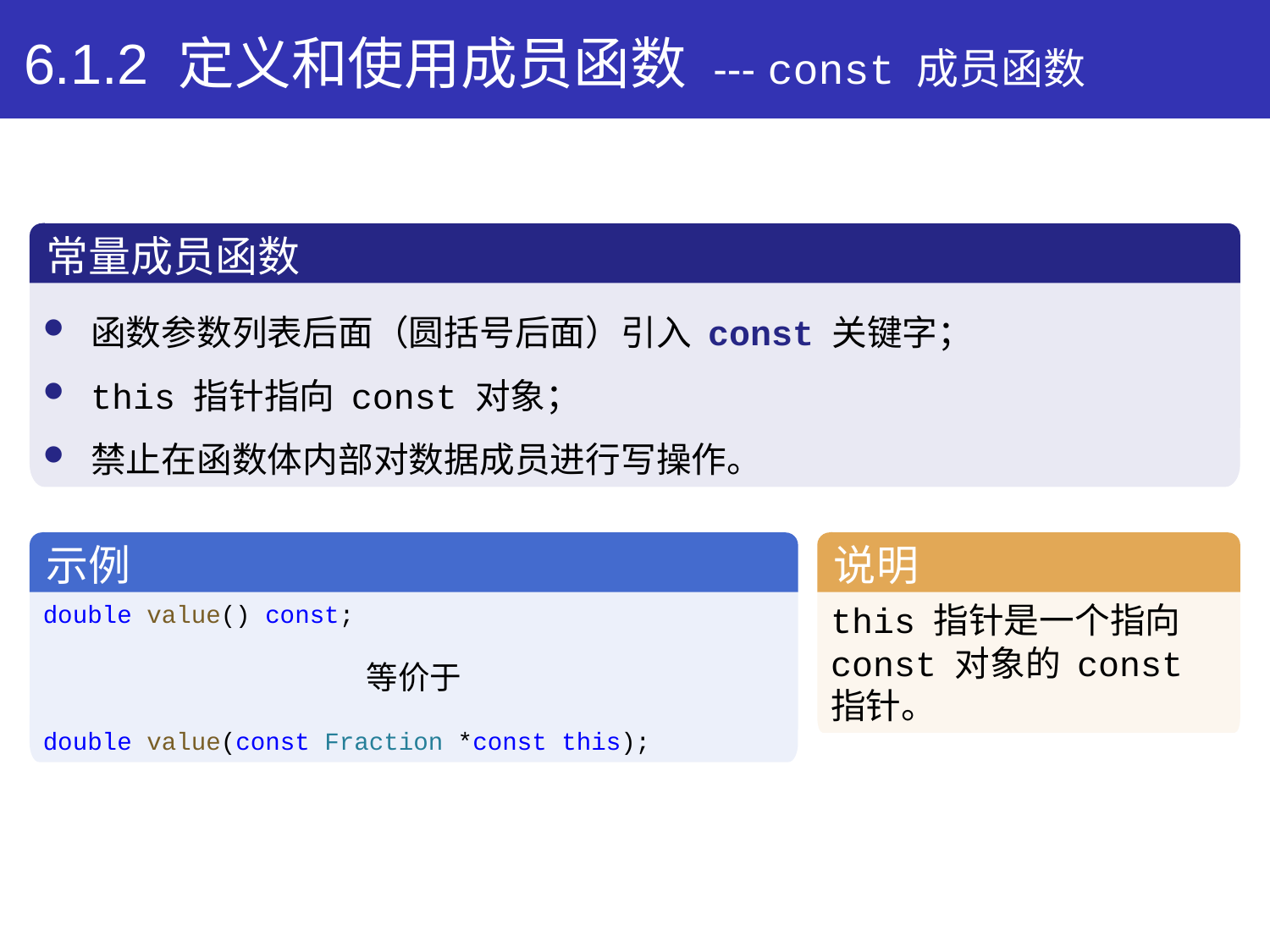

6.1.2 定义和使用成员函数 --- const 成员函数
常量成员函数
函数参数列表后面（圆括号后面）引入 const 关键字；
this 指针指向 const 对象；
禁止在函数体内部对数据成员进行写操作。
说明

this 指针是一个指向 const 对象的 const 指针。
示例

double value() const;

等价于

double value(const Fraction *const this);
8